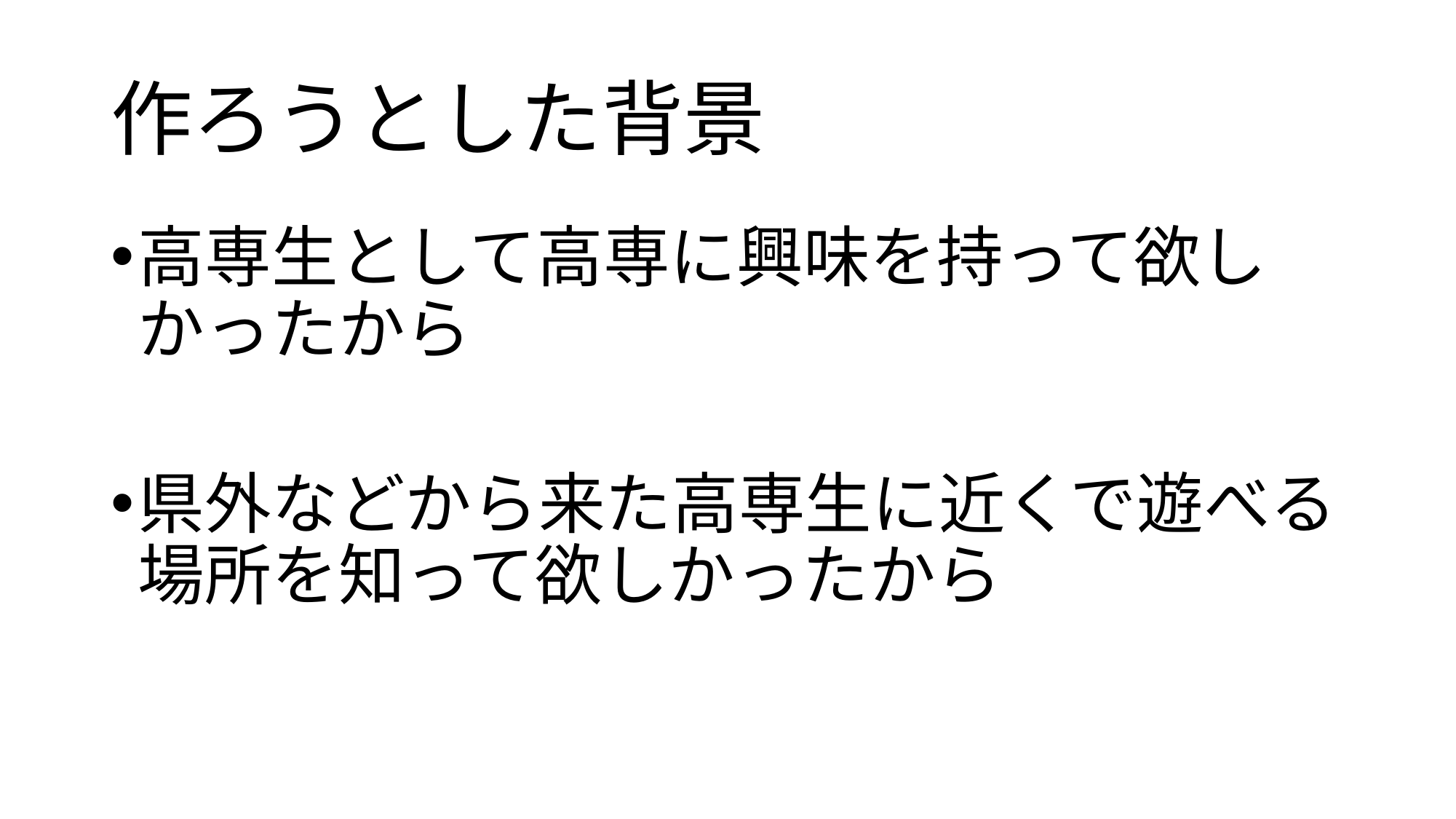

# 作ろうとした背景
高専生として高専に興味を持って欲しかったから

県外などから来た高専生に近くで遊べる場所を知って欲しかったから